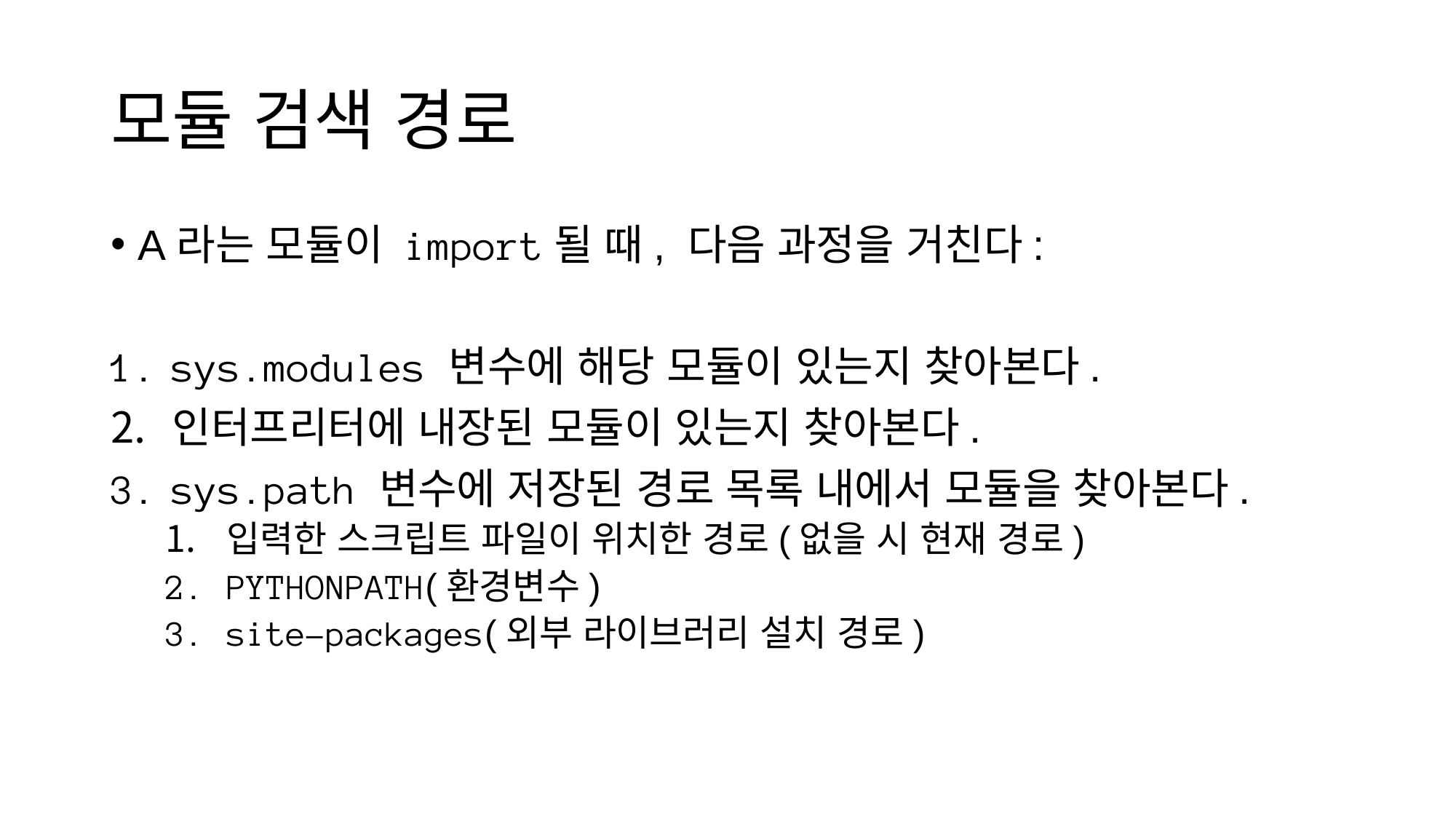

# 모듈 검색 경로
A라는 모듈이 import될 때, 다음 과정을 거친다:

sys.modules 변수에 해당 모듈이 있는지 찾아본다.
인터프리터에 내장된 모듈이 있는지 찾아본다.
sys.path 변수에 저장된 경로 목록 내에서 모듈을 찾아본다.
입력한 스크립트 파일이 위치한 경로(없을 시 현재 경로)
PYTHONPATH(환경변수)
site-packages(외부 라이브러리 설치 경로)